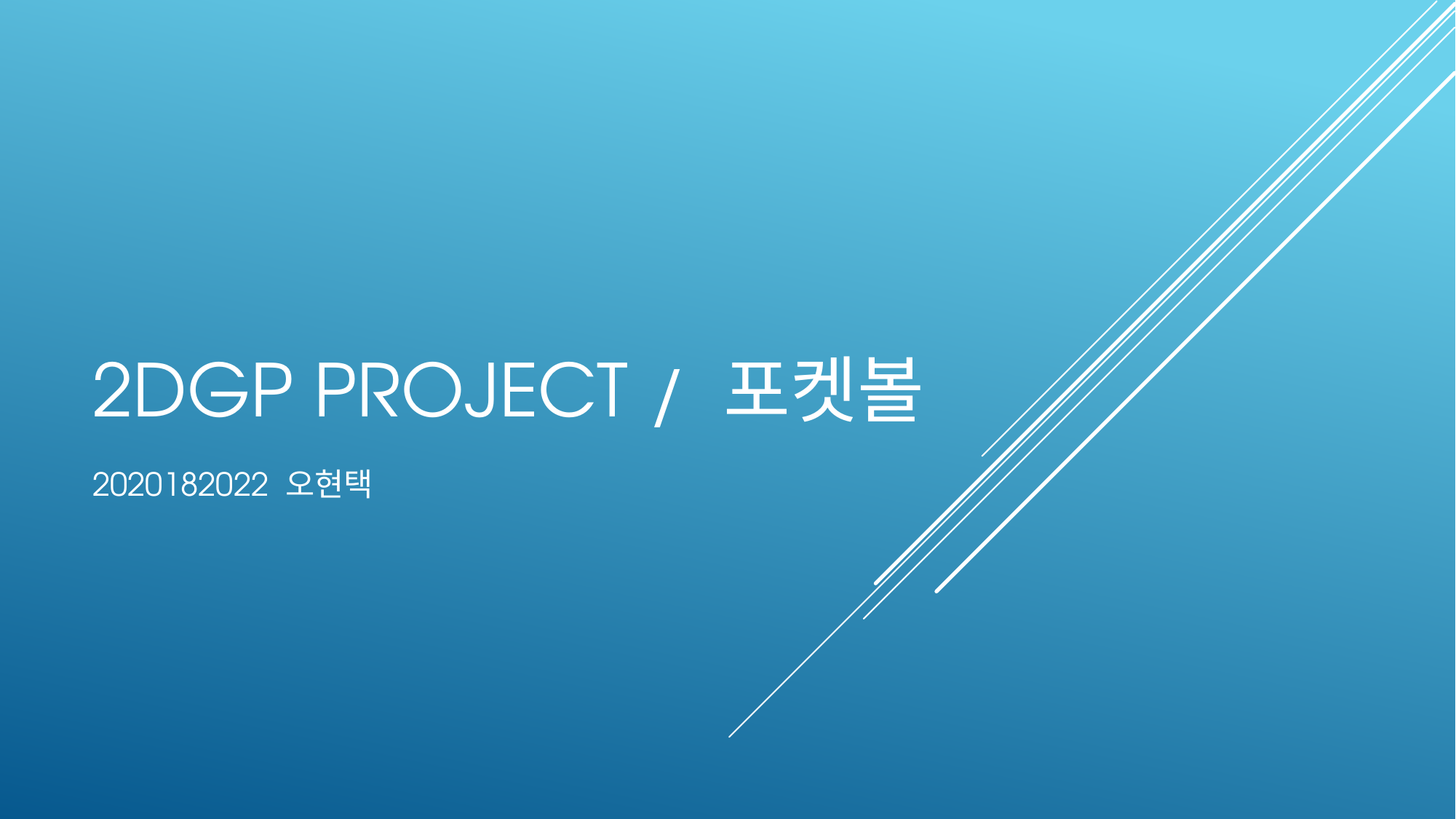

# 2DGP Project / 포켓볼
2020182022 오현택